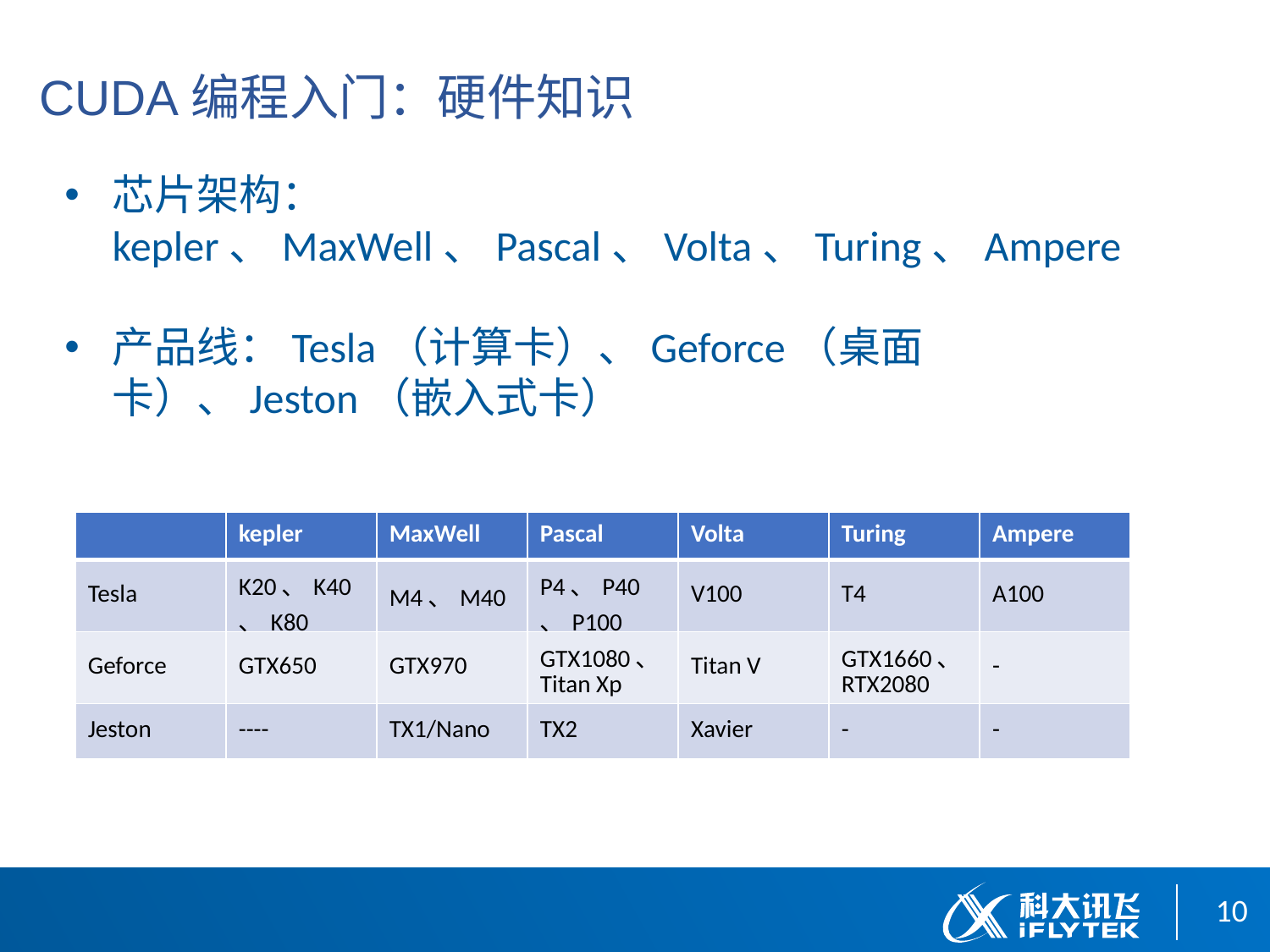

CUDA编程入门：硬件知识
芯片架构：kepler、MaxWell、Pascal、Volta、Turing、Ampere

产品线：Tesla（计算卡）、Geforce（桌面卡）、Jeston（嵌入式卡）

|  | kepler | MaxWell | Pascal | Volta | Turing | Ampere |
| --- | --- | --- | --- | --- | --- | --- |
| Tesla | K20、K40、K80 | M4、M40 | P4、P40、P100 | V100 | T4 | A100 |
| Geforce | GTX650 | GTX970 | GTX1080、Titan Xp | Titan V | GTX1660、RTX2080 | - |
| Jeston | ---- | TX1/Nano | TX2 | Xavier | - | - |